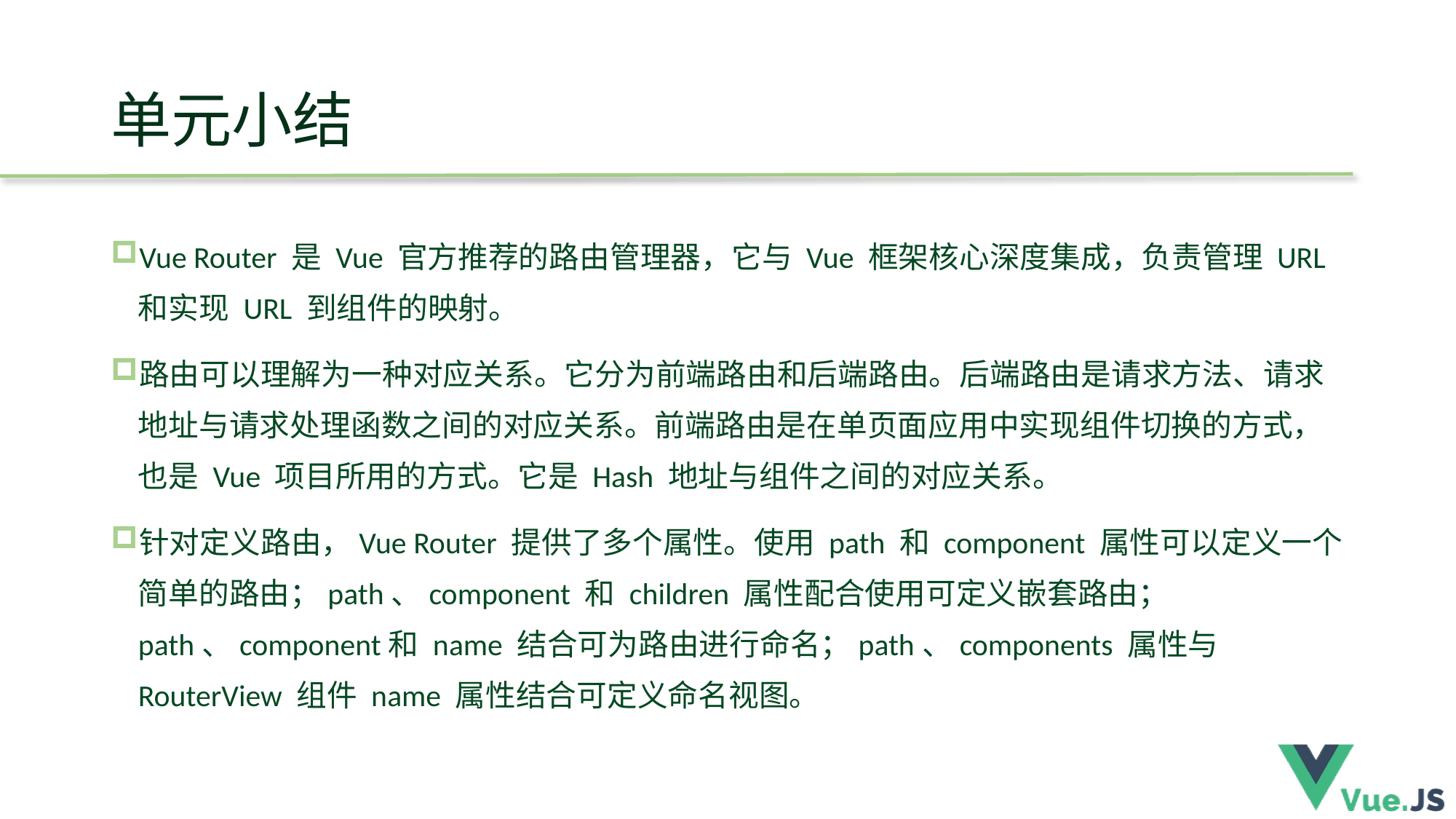

# 单元小结
Vue Router 是 Vue 官方推荐的路由管理器，它与 Vue 框架核心深度集成，负责管理 URL和实现 URL 到组件的映射。
路由可以理解为一种对应关系。它分为前端路由和后端路由。后端路由是请求方法、请求地址与请求处理函数之间的对应关系。前端路由是在单页面应用中实现组件切换的方式，也是 Vue 项目所用的方式。它是 Hash 地址与组件之间的对应关系。
针对定义路由，Vue Router 提供了多个属性。使用 path 和 component 属性可以定义一个简单的路由；path、component 和 children 属性配合使用可定义嵌套路由；path、component和 name 结合可为路由进行命名；path、components 属性与 RouterView 组件 name 属性结合可定义命名视图。